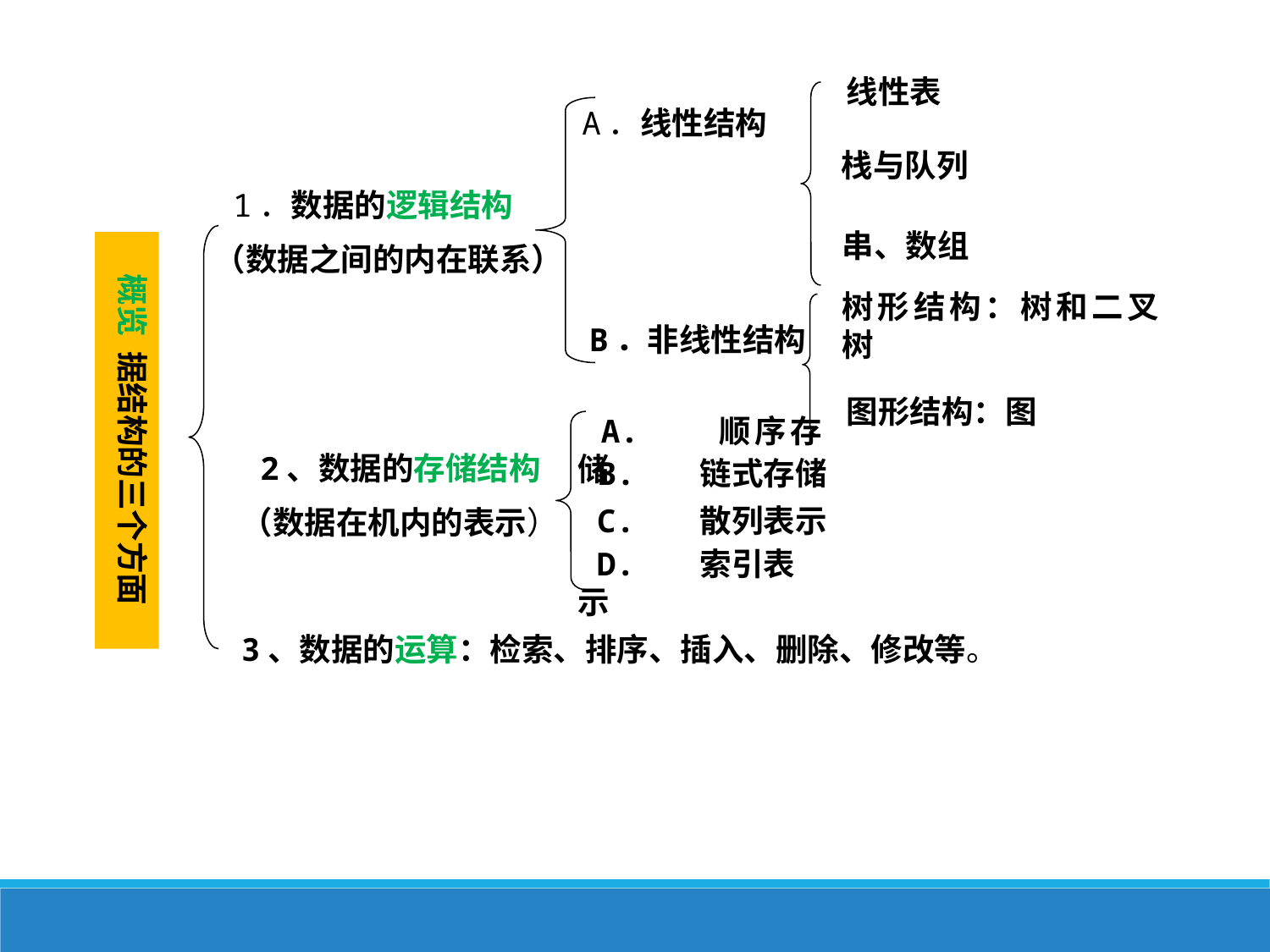

线性表

A．线性结构

栈与队列
 1．数据的逻辑结构
（数据之间的内在联系）
串、数组

   概览  据结构的三个方面

树形结构：树和二叉树

B．非线性结构
图形结构：图
 A.   顺序存储

 2、数据的存储结构
（数据在机内的表示）
  B.   链式存储
 C.   散列表示
 D.   索引表示
3、数据的运算：检索、排序、插入、删除、修改等。